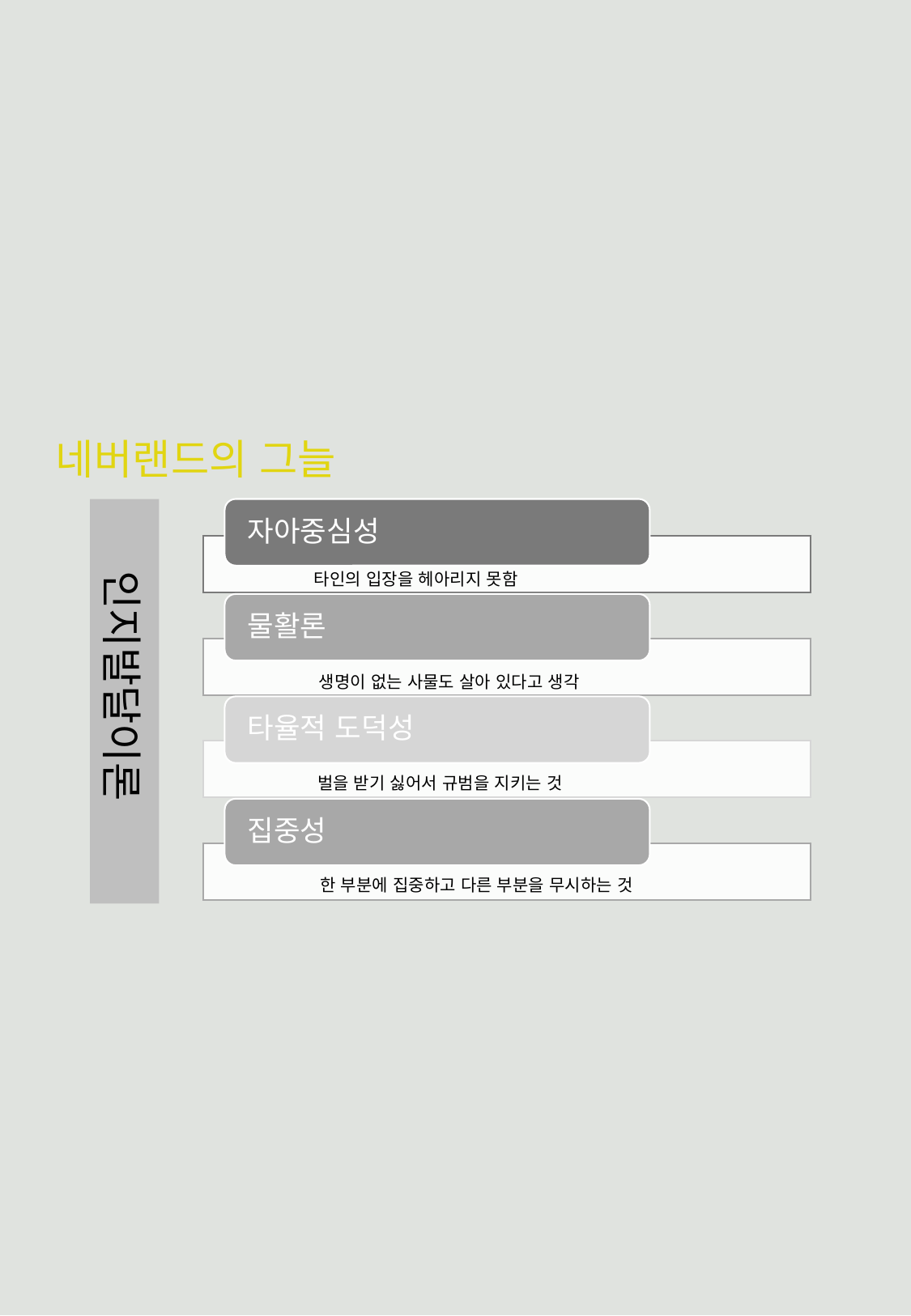

네버랜드의 그늘

자아중심성
물활론
타율적 도덕성
집중성
인지발달이론

타인의 입장을 헤아리지 못함
생명이 없는 사물도 살아 있다고 생각
벌을 받기 싫어서 규범을 지키는 것
한 부분에 집중하고 다른 부분을 무시하는 것